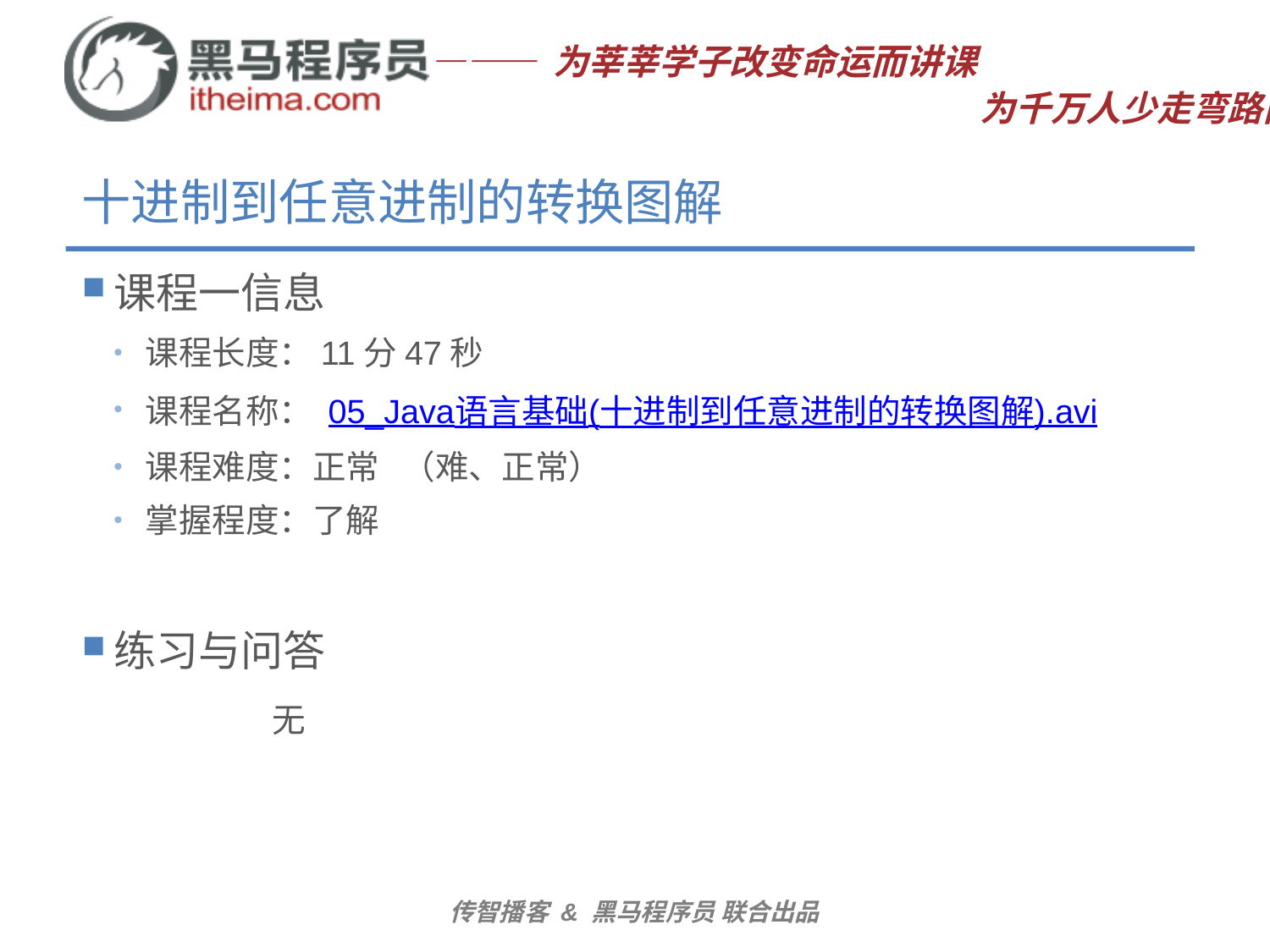

# 十进制到任意进制的转换图解
课程一信息
课程长度：11分47秒
课程名称： 05_Java语言基础(十进制到任意进制的转换图解).avi
课程难度：正常   （难、正常）
掌握程度：了解

练习与问答
	无